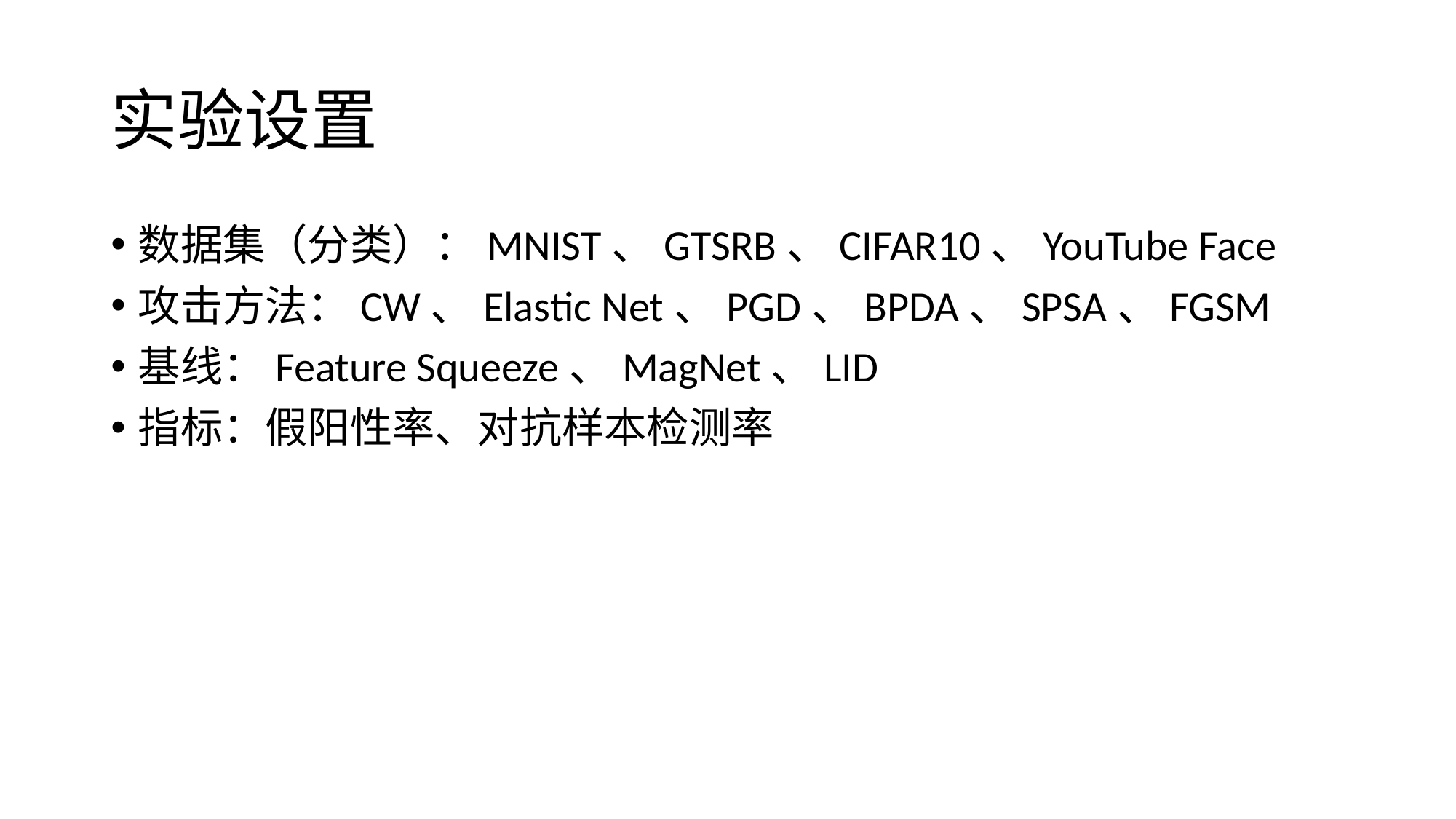

# 实验设置
数据集（分类）：MNIST、GTSRB、CIFAR10、YouTube Face
攻击方法：CW、Elastic Net、PGD、BPDA、SPSA、FGSM
基线：Feature Squeeze、MagNet、LID
指标：假阳性率、对抗样本检测率